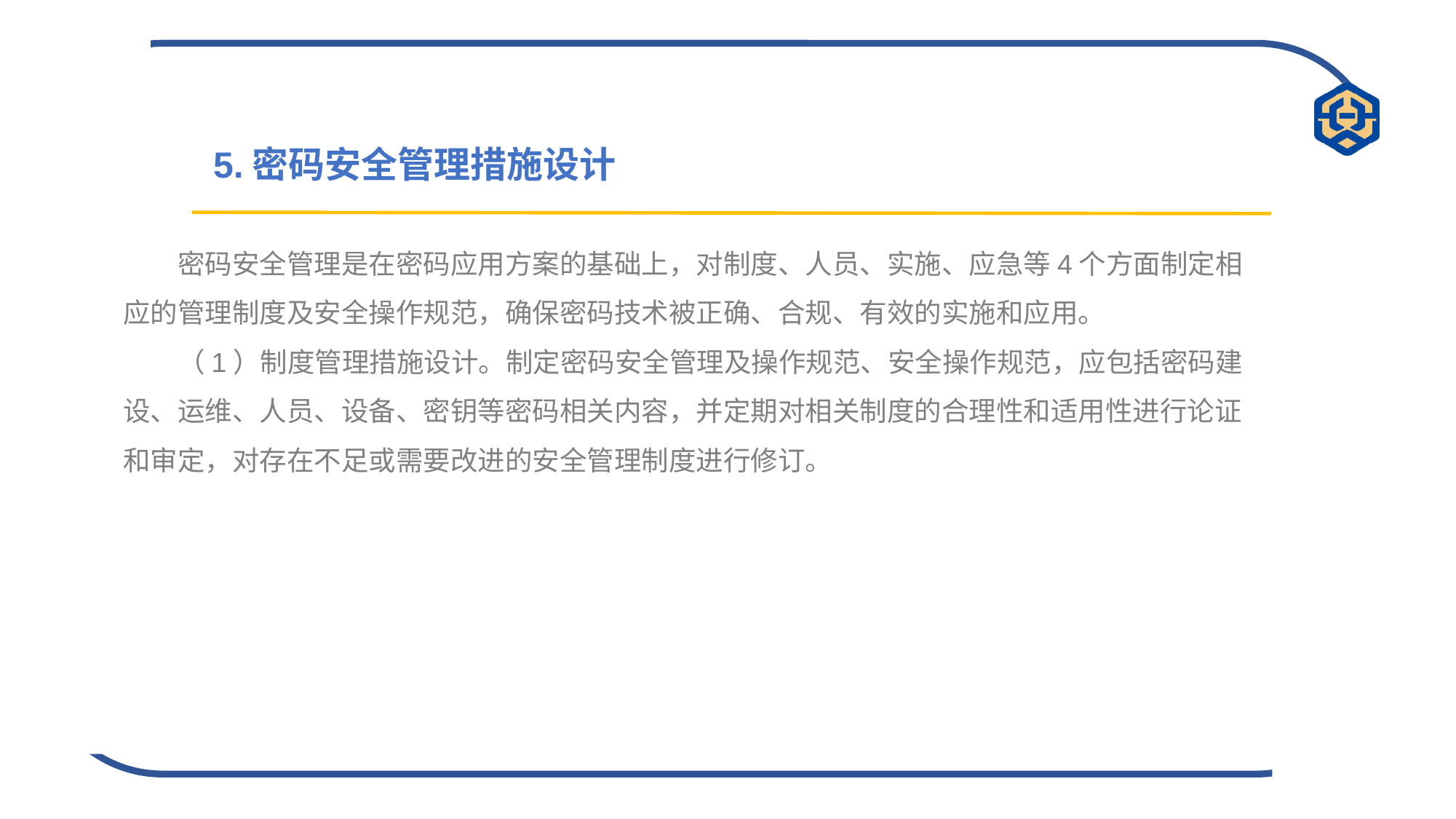

5.密码安全管理措施设计
密码安全管理是在密码应用方案的基础上，对制度、人员、实施、应急等4个方面制定相应的管理制度及安全操作规范，确保密码技术被正确、合规、有效的实施和应用。
（1）制度管理措施设计。制定密码安全管理及操作规范、安全操作规范，应包括密码建设、运维、人员、设备、密钥等密码相关内容，并定期对相关制度的合理性和适用性进行论证和审定，对存在不足或需要改进的安全管理制度进行修订。